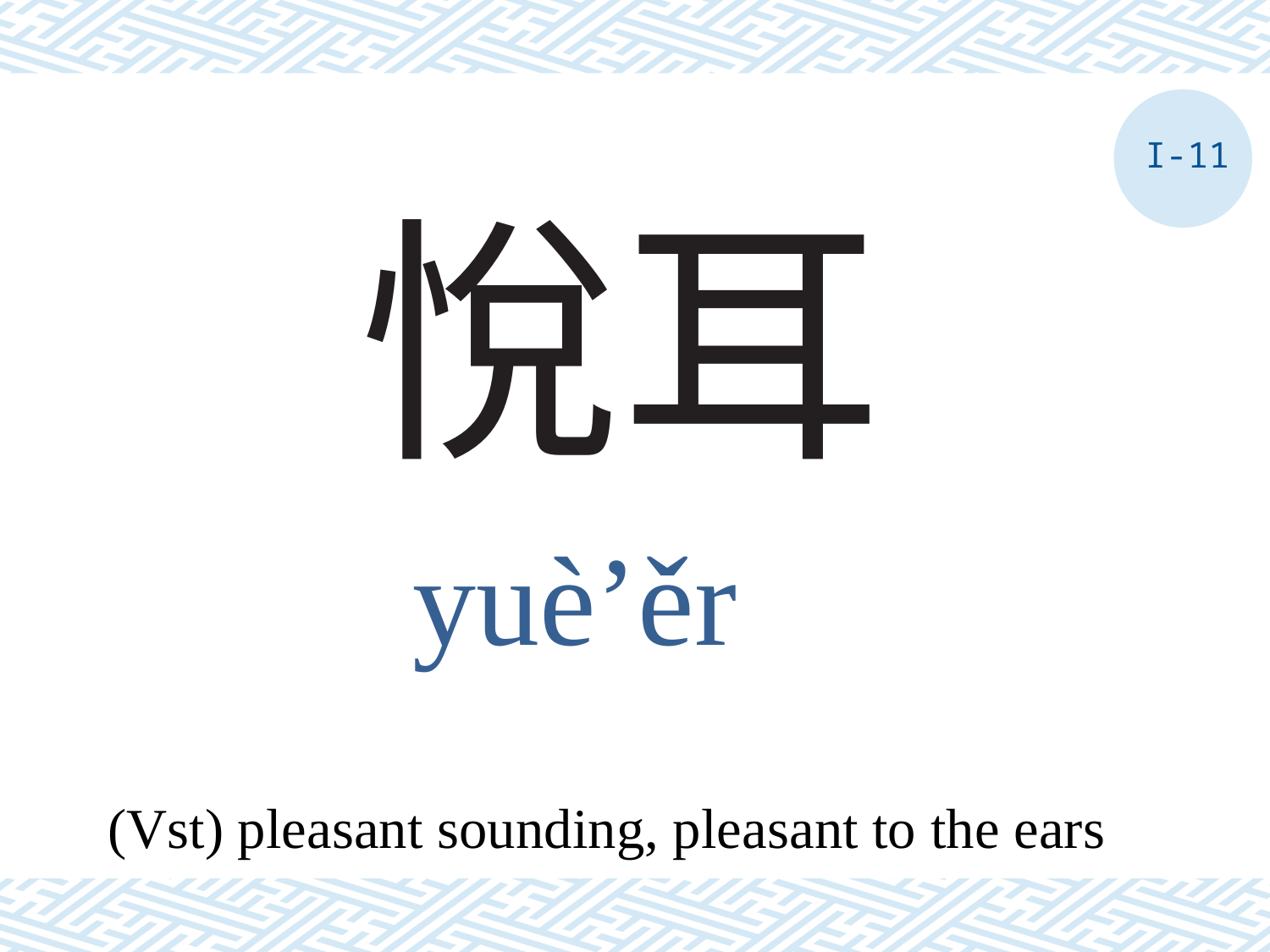

I-11

# 悅耳
yuè’ěr
(Vst) pleasant sounding, pleasant to the ears